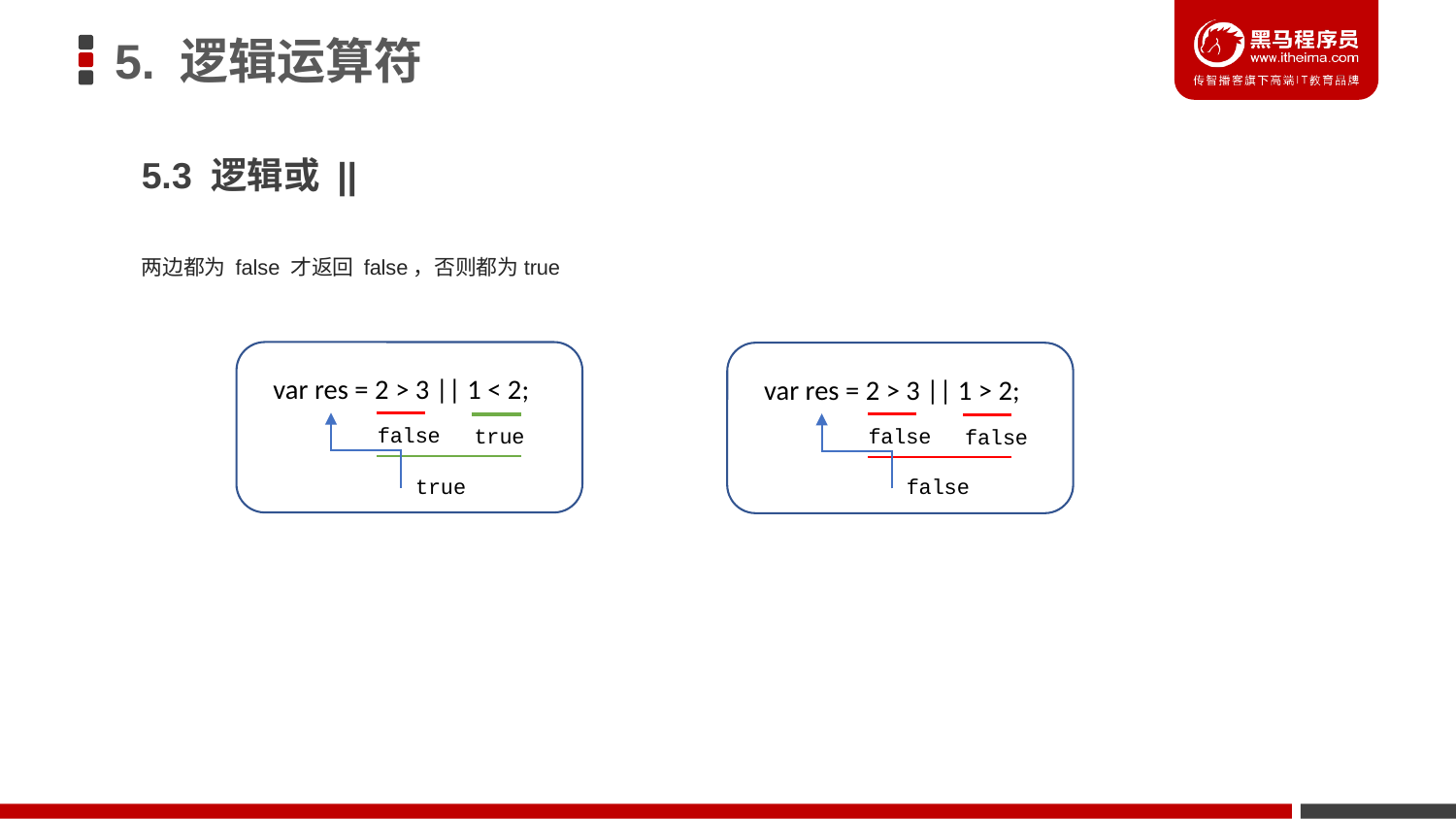

# 5. 逻辑运算符
5.3 逻辑或 ||
两边都为 false 才返回 false，否则都为true

var res = 2 > 3 || 1 < 2;
false
true
true

var res = 2 > 3 || 1 > 2;
false
false
false